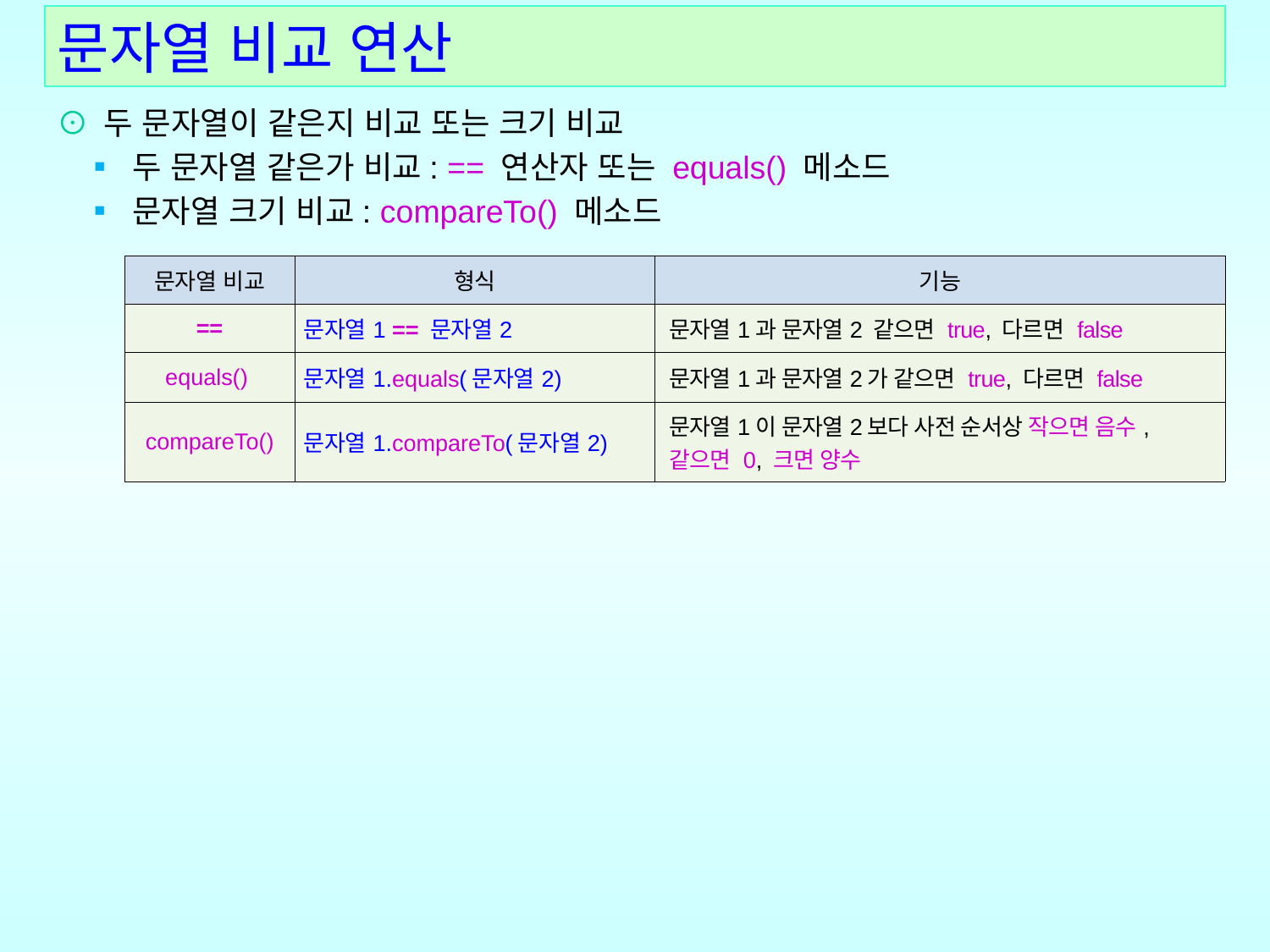

문자열 비교 연산
⊙ 두 문자열이 같은지 비교 또는 크기 비교
   ▪ 두 문자열 같은가 비교: == 연산자 또는 equals() 메소드
   ▪ 문자열 크기 비교: compareTo() 메소드
| 문자열 비교 | 형식 | 기능 |
| --- | --- | --- |
| == | 문자열1 == 문자열2 | 문자열1과 문자열2 같으면 true, 다르면 false |
| equals() | 문자열1.equals(문자열2) | 문자열1과 문자열2가 같으면 true, 다르면 false |
| compareTo() | 문자열1.compareTo(문자열2) | 문자열1이 문자열2보다 사전 순서상 작으면 음수, 같으면 0, 크면 양수 |